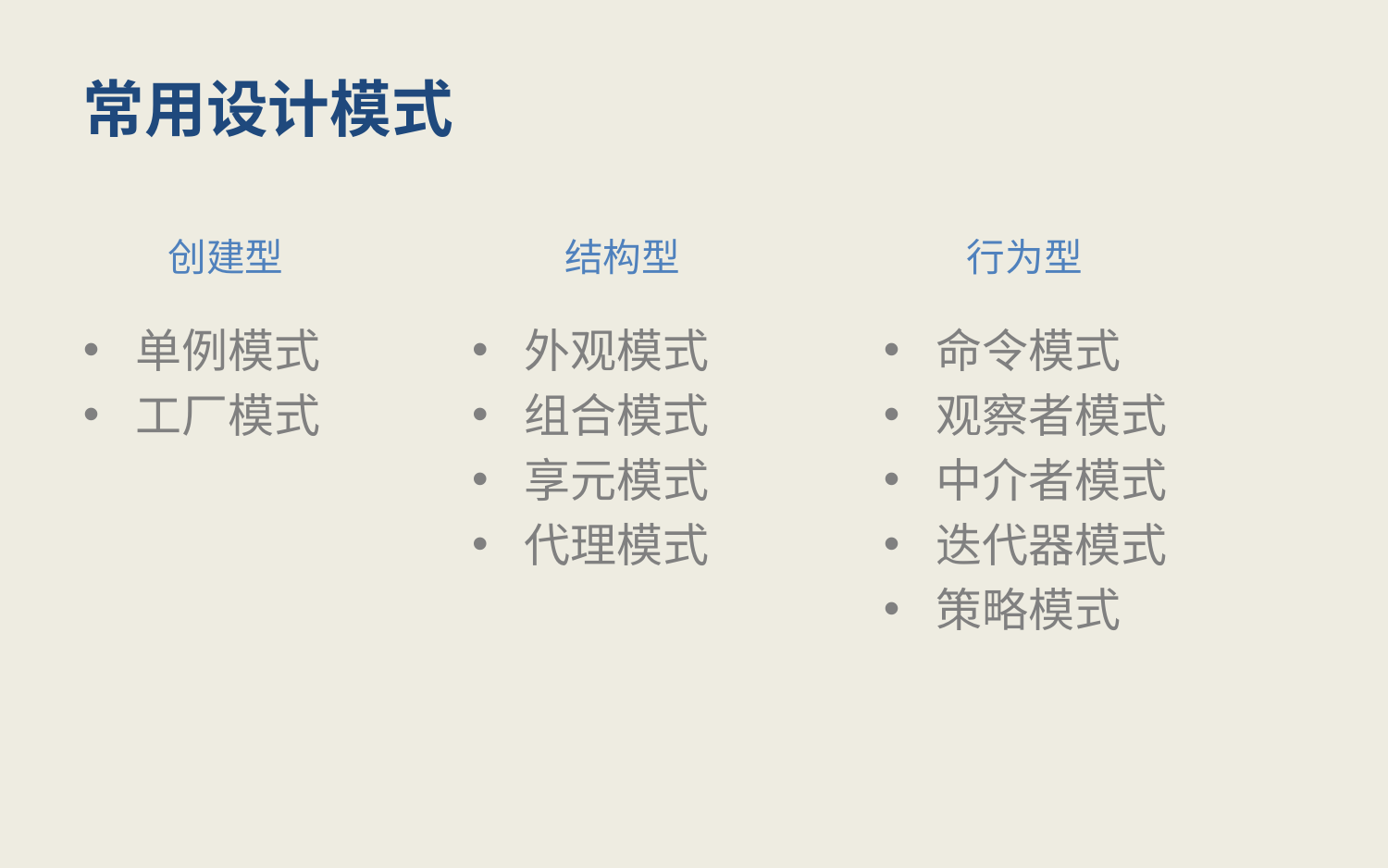

# 常用设计模式
创建型
结构型
行为型
单例模式
工厂模式

外观模式
组合模式
享元模式
代理模式

命令模式
观察者模式
中介者模式
迭代器模式
策略模式